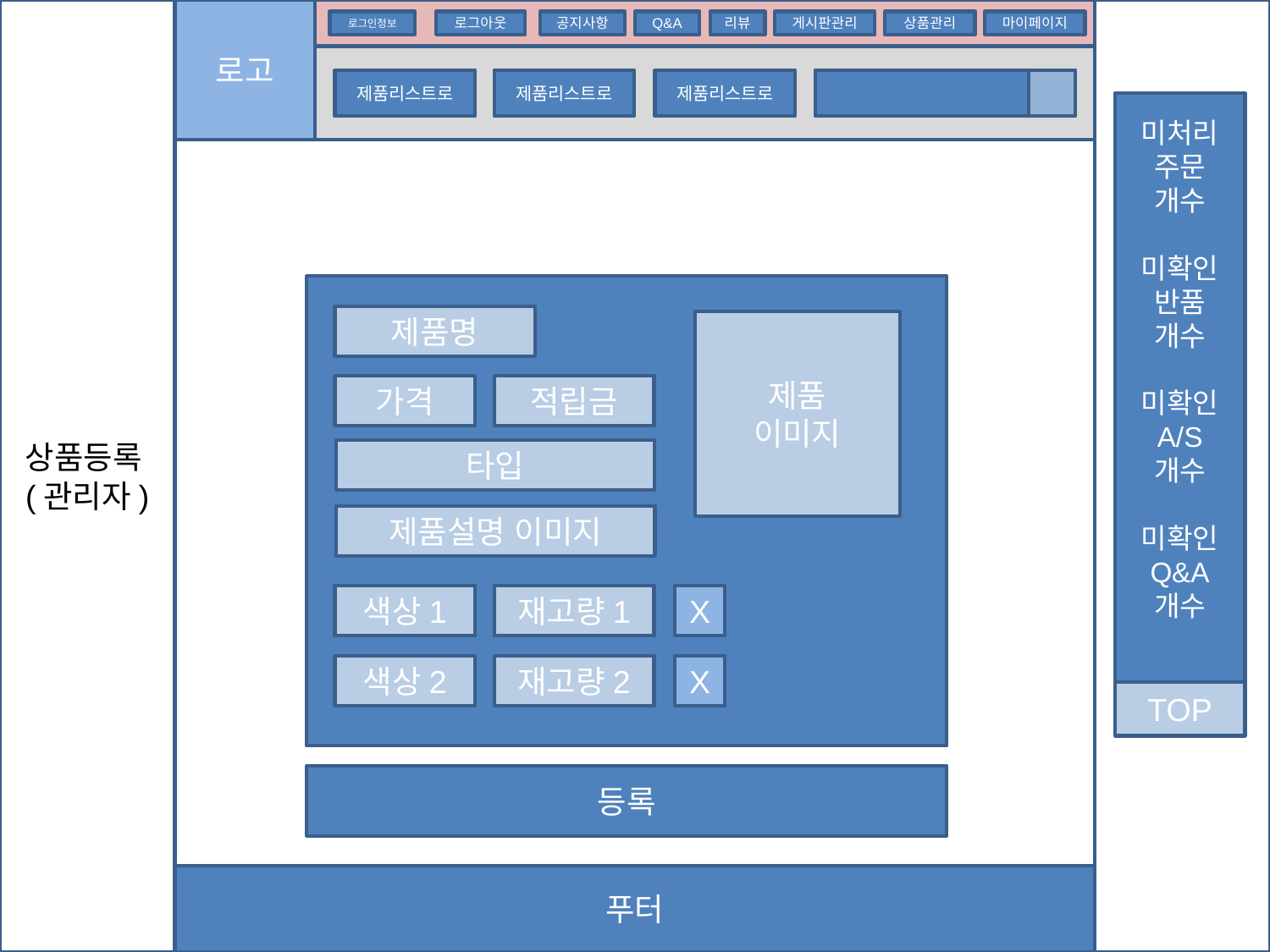

상품등록(관리자)

로고

제품리스트로
제품리스트로
제품리스트로

로그인정보
로그아웃
공지사항
Q&A
리뷰
게시판관리
상품관리
마이페이지

미처리 주문
개수

미확인 반품
개수

미확인 A/S
개수

미확인 Q&A
개수

TOP

제품명
제품
이미지
가격
적립금
타입
제품설명 이미지
색상1
재고량1
X
색상2
재고량2
X
등록
푸터